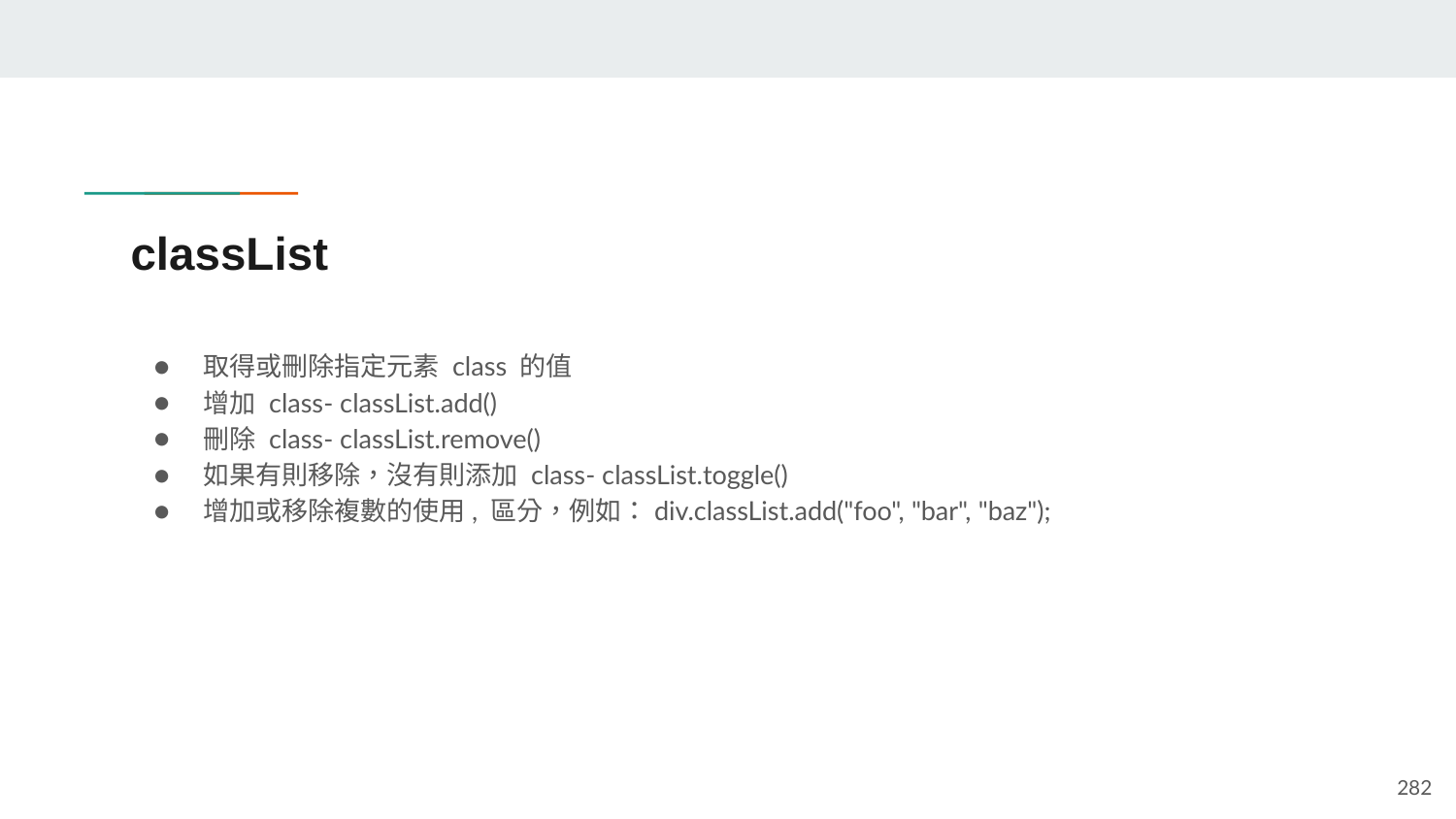

# classList
取得或刪除指定元素 class 的值
增加 class- classList.add()
刪除 class- classList.remove()
如果有則移除，沒有則添加 class- classList.toggle()
增加或移除複數的使用, 區分，例如：div.classList.add("foo", "bar", "baz");

282